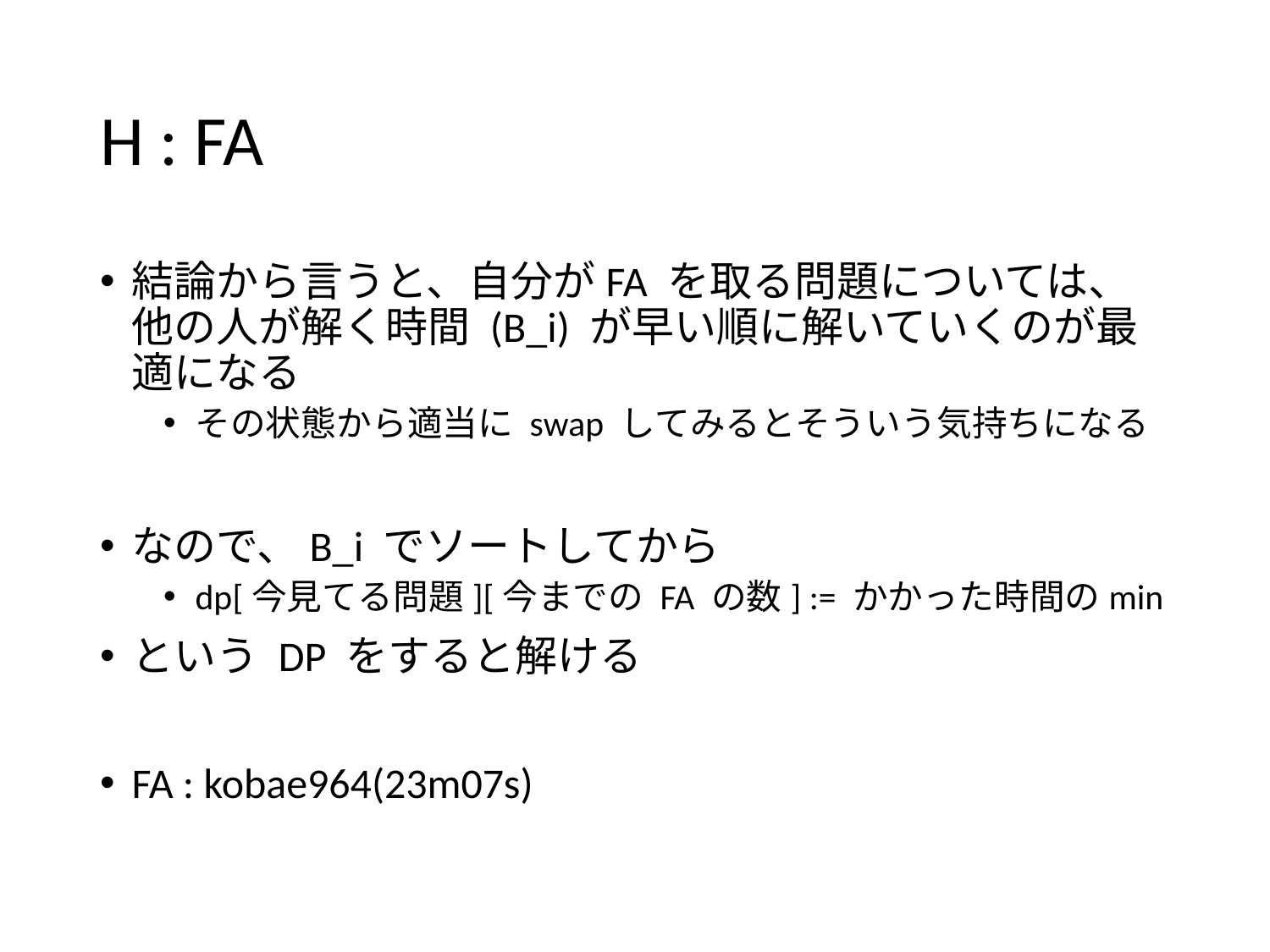

# H : FA
結論から言うと、自分がFA を取る問題については、他の人が解く時間 (B_i) が早い順に解いていくのが最適になる
その状態から適当に swap してみるとそういう気持ちになる

なので、B_i でソートしてから
dp[今見てる問題][今までの FA の数] := かかった時間のmin
という DP をすると解ける

FA : kobae964(23m07s)